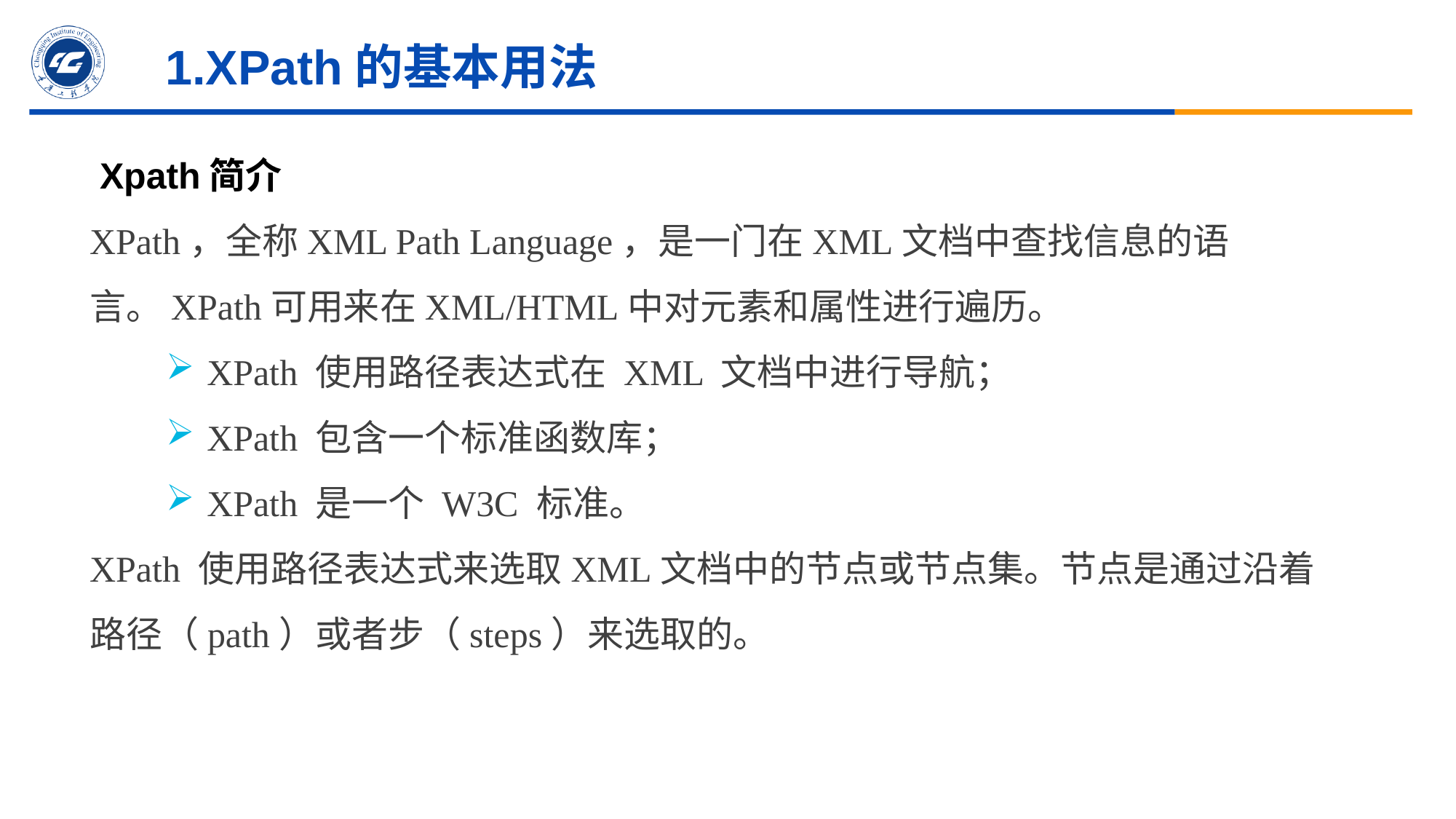

# 1.XPath的基本用法
 Xpath简介
XPath，全称XML Path Language，是一门在XML文档中查找信息的语言。XPath可用来在XML/HTML中对元素和属性进行遍历。
XPath 使用路径表达式在 XML 文档中进行导航；
XPath 包含一个标准函数库；
XPath 是一个 W3C 标准。
XPath 使用路径表达式来选取XML文档中的节点或节点集。节点是通过沿着路径（path）或者步（steps）来选取的。